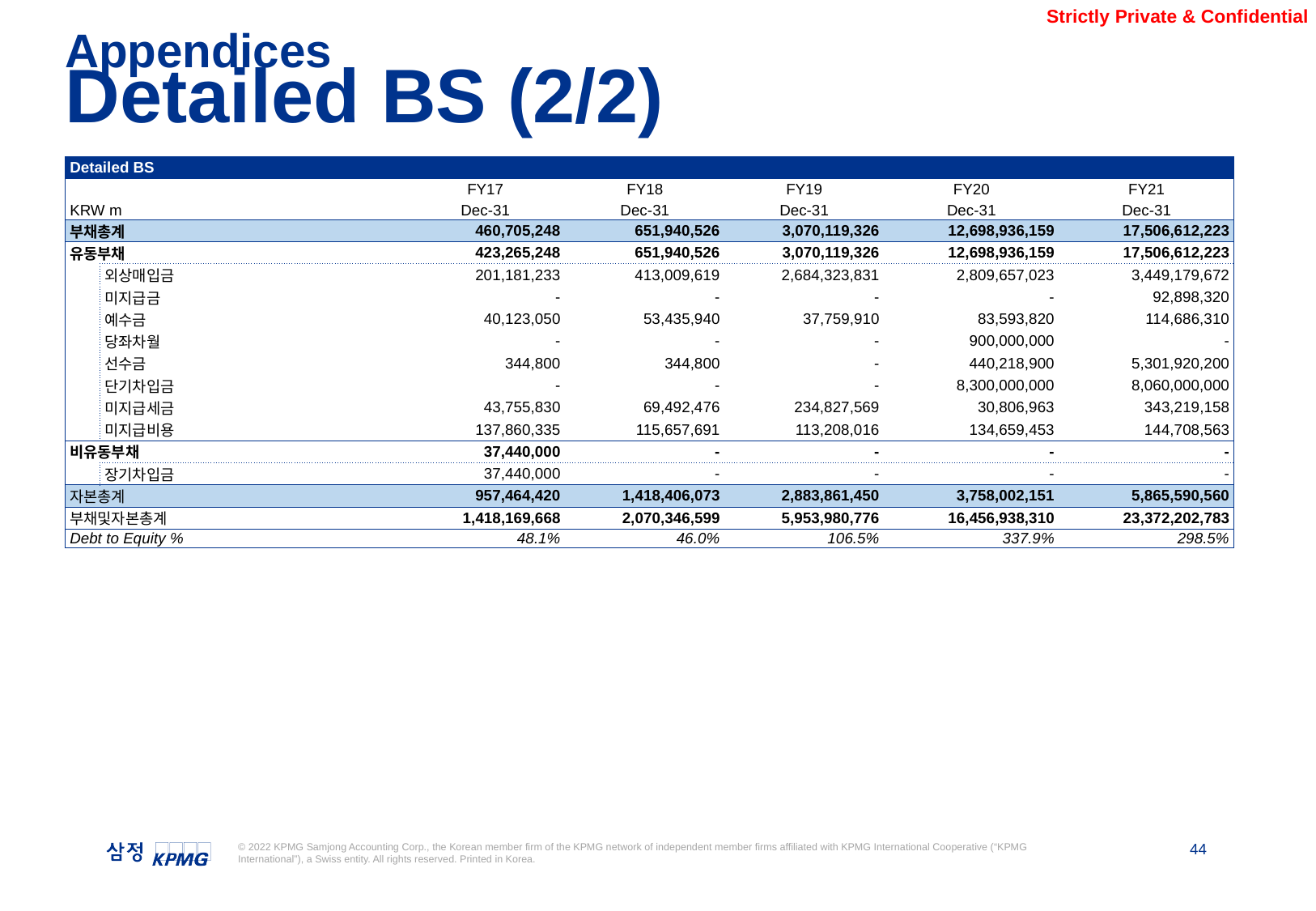

Appendices
Detailed BS (2/2)
| Detailed BS |  |  |  |  |  |  |  |
| --- | --- | --- | --- | --- | --- | --- | --- |
|  |  |  | FY17 | FY18 | FY19 | FY20 | FY21 |
| KRW m |  |  | Dec-31 | Dec-31 | Dec-31 | Dec-31 | Dec-31 |
| 부채총계 |  |  | 460,705,248 | 651,940,526 | 3,070,119,326 | 12,698,936,159 | 17,506,612,223 |
| 유동부채 |  |  | 423,265,248 | 651,940,526 | 3,070,119,326 | 12,698,936,159 | 17,506,612,223 |
|  | 외상매입금 |  | 201,181,233 | 413,009,619 | 2,684,323,831 | 2,809,657,023 | 3,449,179,672 |
|  | 미지급금 |  | - | - | - | - | 92,898,320 |
|  | 예수금 |  | 40,123,050 | 53,435,940 | 37,759,910 | 83,593,820 | 114,686,310 |
|  | 당좌차월 |  | - | - | - | 900,000,000 | - |
|  | 선수금 |  | 344,800 | 344,800 | - | 440,218,900 | 5,301,920,200 |
|  | 단기차입금 |  | - | - | - | 8,300,000,000 | 8,060,000,000 |
|  | 미지급세금 |  | 43,755,830 | 69,492,476 | 234,827,569 | 30,806,963 | 343,219,158 |
|  | 미지급비용 |  | 137,860,335 | 115,657,691 | 113,208,016 | 134,659,453 | 144,708,563 |
| 비유동부채 |  |  | 37,440,000 | - | - | - | - |
|  | 장기차입금 |  | 37,440,000 | - | - | - | - |
| 자본총계 | 무형자산 |  | 957,464,420 | 1,418,406,073 | 2,883,861,450 | 3,758,002,151 | 5,865,590,560 |
| 부채및자본총계 |  |  | 1,418,169,668 | 2,070,346,599 | 5,953,980,776 | 16,456,938,310 | 23,372,202,783 |
| Debt to Equity % | 기타비유동자산 |  | 48.1% | 46.0% | 106.5% | 337.9% | 298.5% |